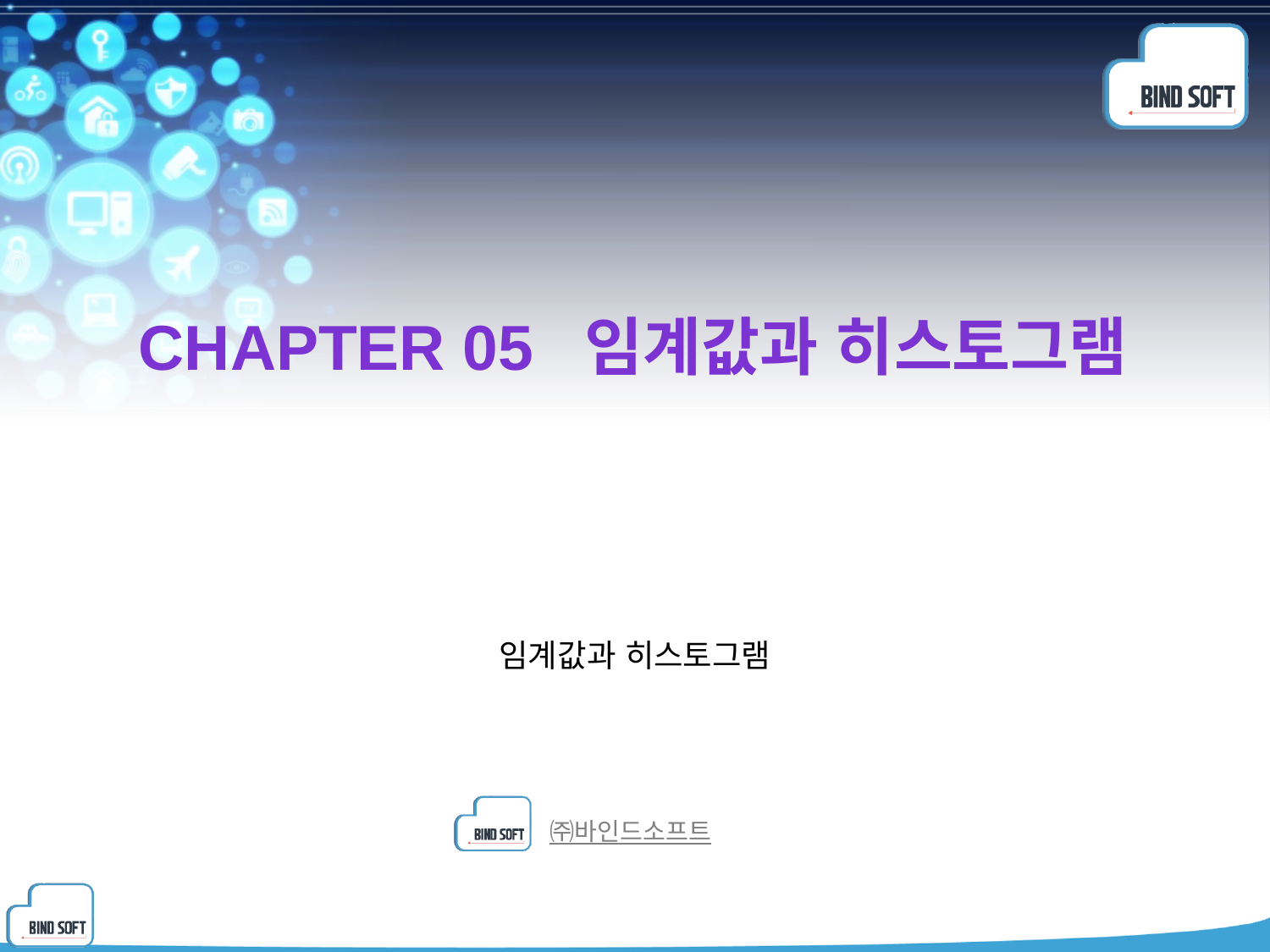

# CHAPTER 05  임계값과 히스토그램
임계값과 히스토그램